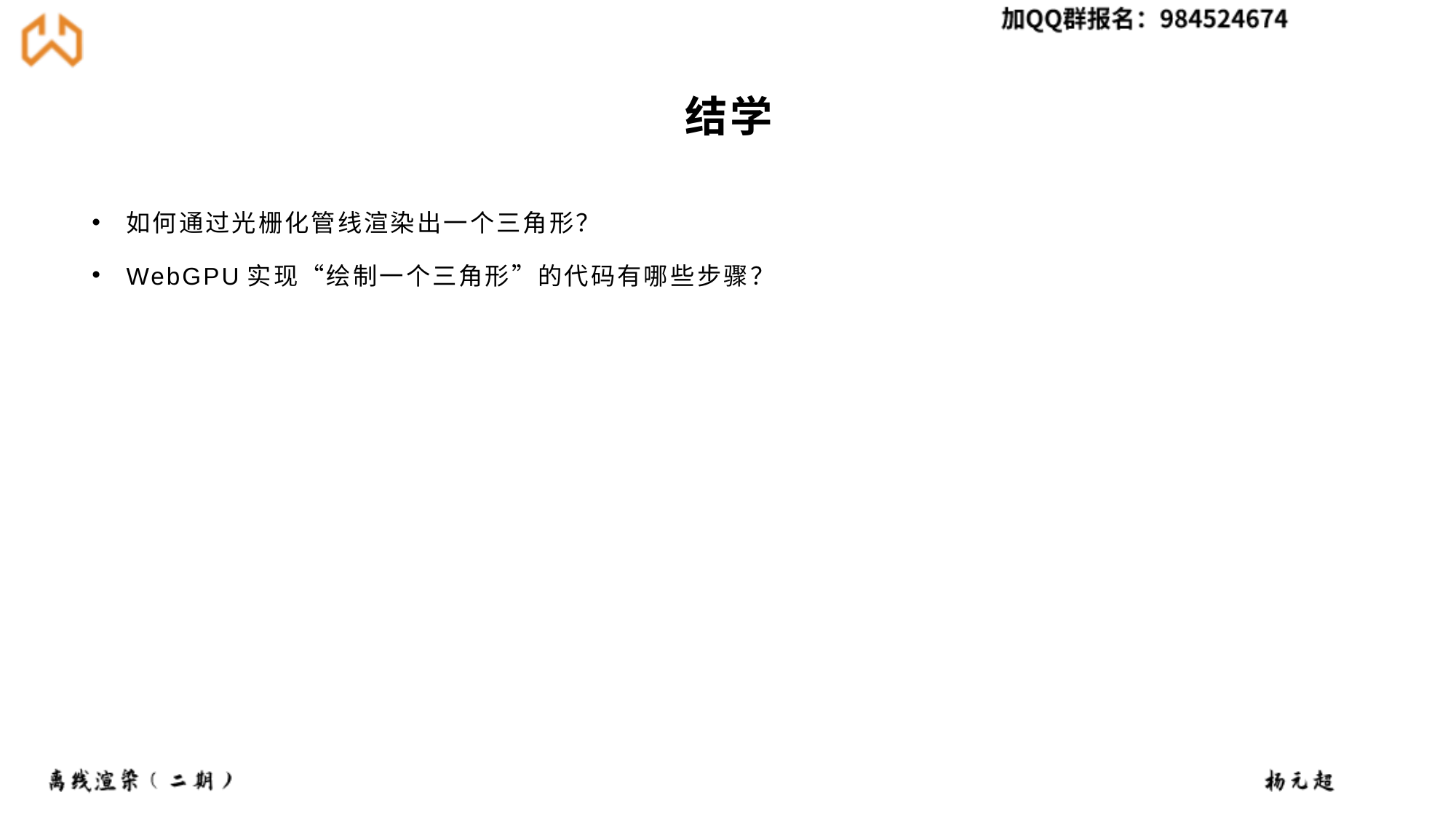

# 结学
如何通过光栅化管线渲染出一个三角形？
WebGPU实现“绘制一个三角形”的代码有哪些步骤？